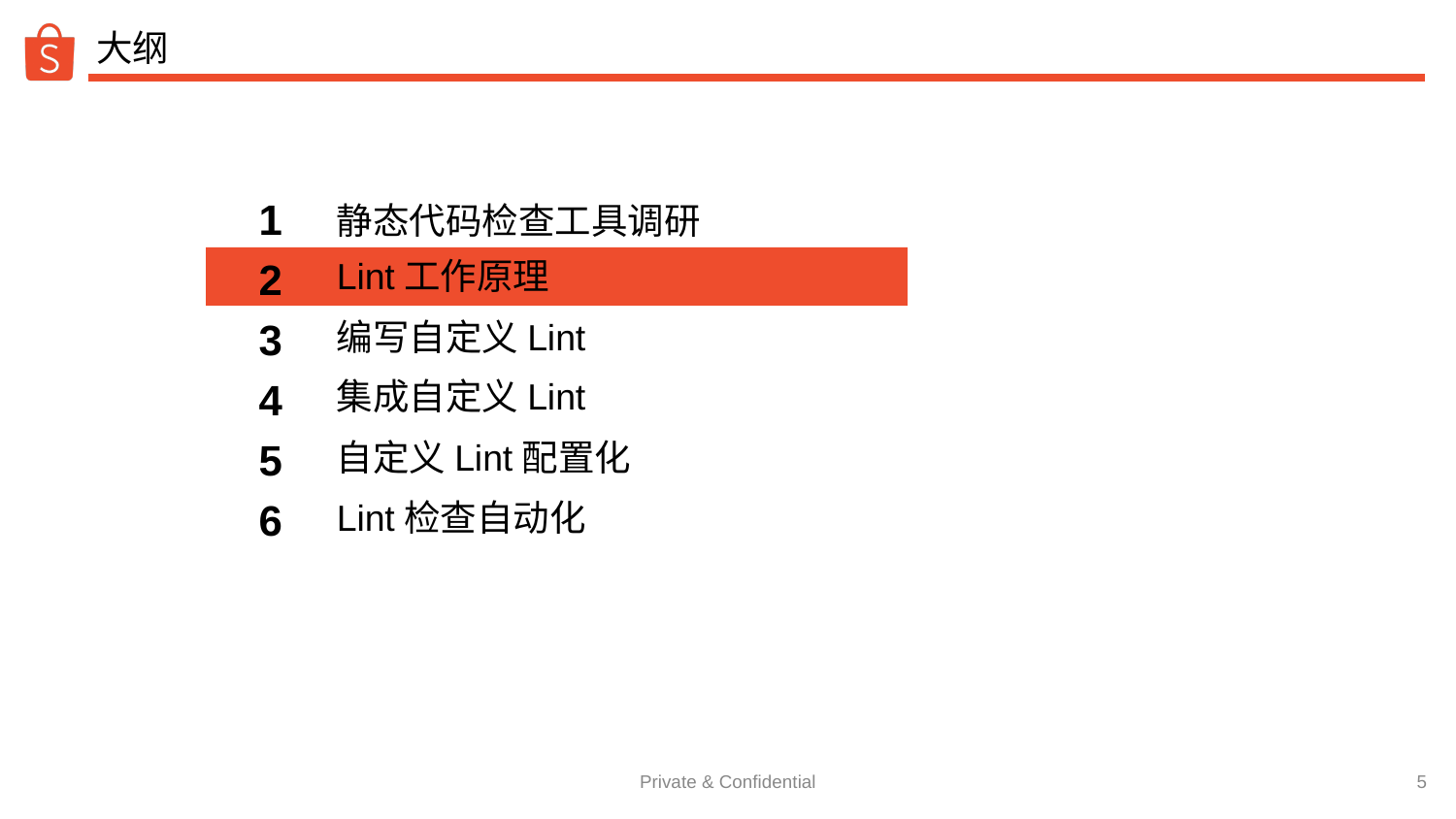

# 大纲
1
静态代码检查工具调研

2
Lint工作原理
3
编写自定义Lint
4
集成自定义Lint
5
自定义Lint配置化
6
Lint检查自动化
Private & Confidential
5